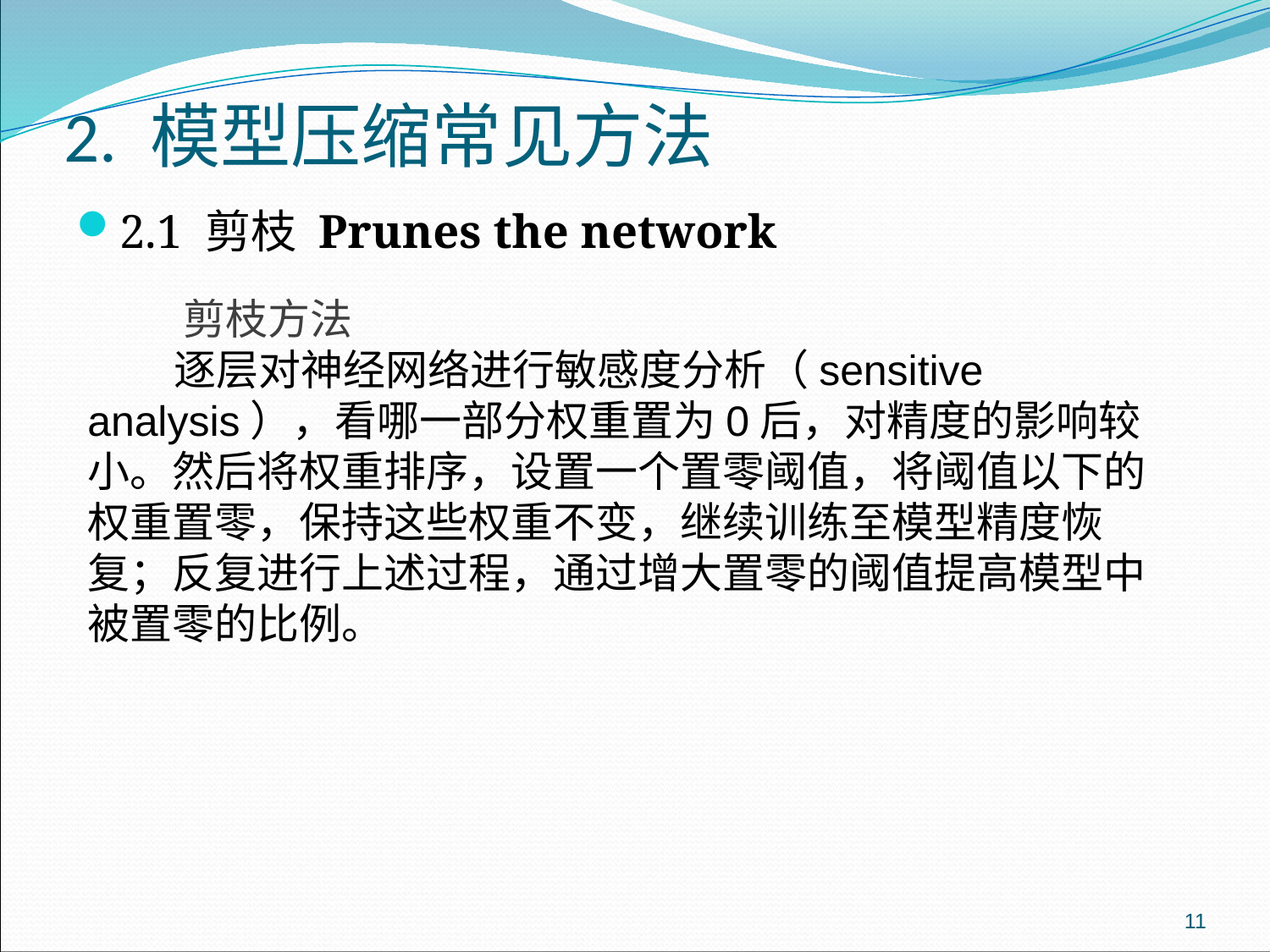

# 2. 模型压缩常见方法
2.1 剪枝 Prunes the network
         剪枝方法
        逐层对神经网络进行敏感度分析（sensitive analysis），看哪一部分权重置为0后，对精度的影响较小。然后将权重排序，设置一个置零阈值，将阈值以下的权重置零，保持这些权重不变，继续训练至模型精度恢复；反复进行上述过程，通过增大置零的阈值提高模型中被置零的比例。
11